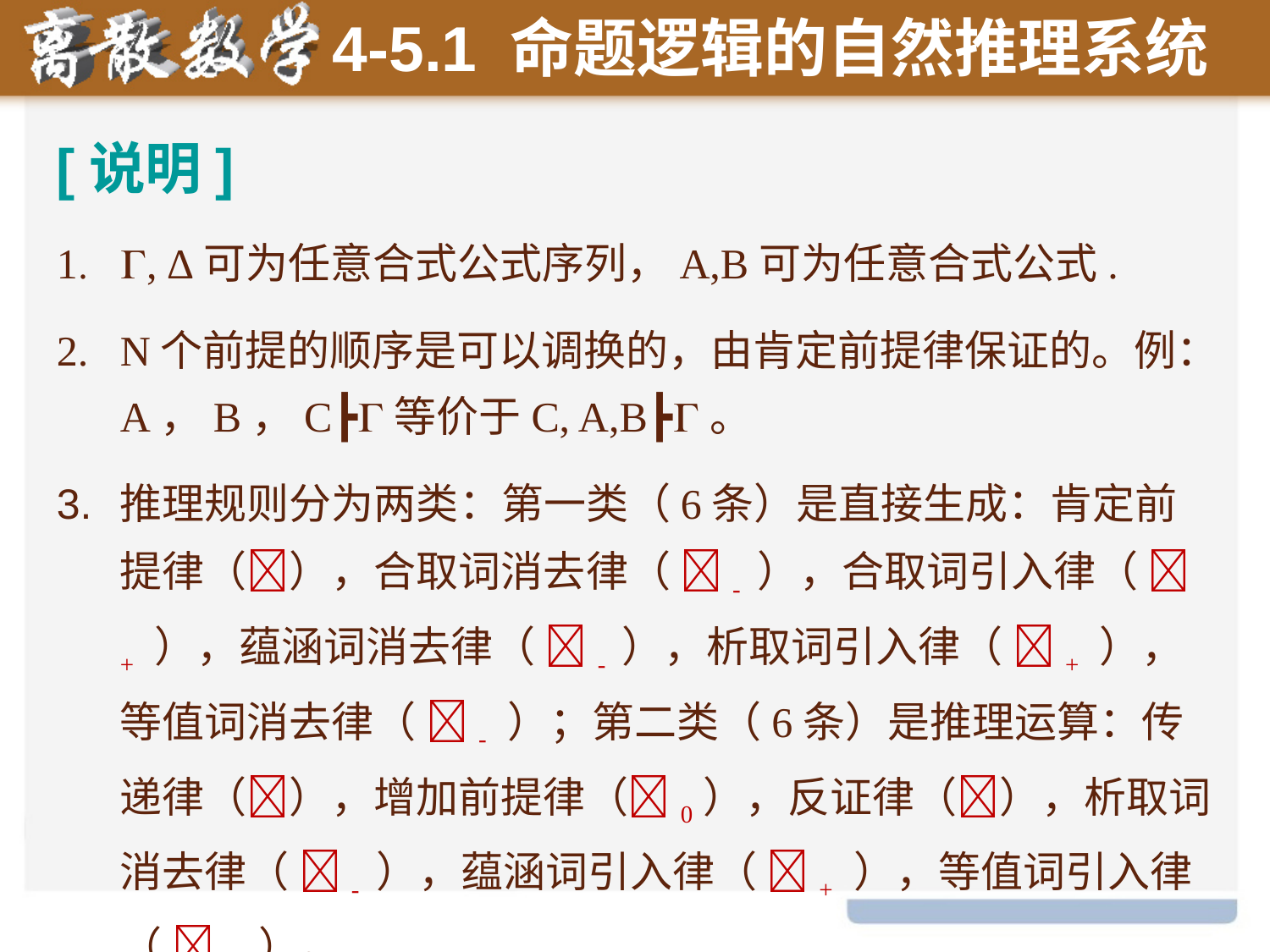

4-5.1 命题逻辑的自然推理系统
[说明]
Γ, ∆可为任意合式公式序列，A,B可为任意合式公式.
N个前提的顺序是可以调换的，由肯定前提律保证的。例：A，B，C┣Γ等价于C, A,B┣Γ。
推理规则分为两类：第一类（6条）是直接生成：肯定前提律（∈），合取词消去律（ ∧- ），合取词引入律（ ∧+ ），蕴涵词消去律（ →- ），析取词引入律（ ∨+ ），等值词消去律（ ↔- ）；第二类（6条）是推理运算：传递律（τ），增加前提律（τ0），反证律（¬），析取词消去律（ ∨- ），蕴涵词引入律（ →+ ），等值词引入律（ ↔+ ）。